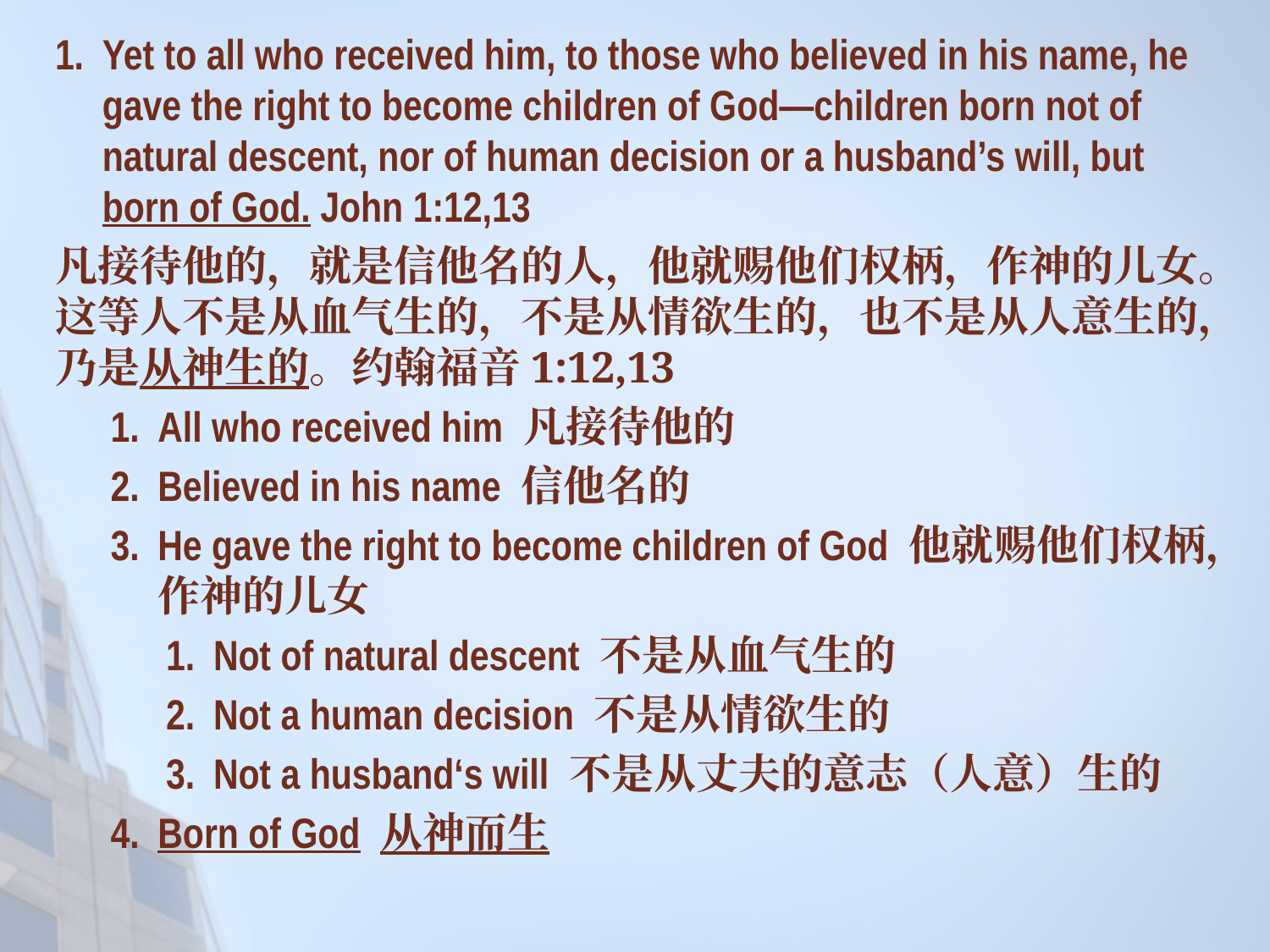

Yet to all who received him, to those who believed in his name, he gave the right to become children of God—children born not of natural descent, nor of human decision or a husband’s will, but born of God. John 1:12,13
凡接待他的，就是信他名的人，他就赐他们权柄，作神的儿女。这等人不是从血气生的，不是从情欲生的，也不是从人意生的，乃是从神生的。约翰福音1:12,13
All who received him 凡接待他的
Believed in his name 信他名的
He gave the right to become children of God 他就赐他们权柄，作神的儿女
Not of natural descent 不是从血气生的
Not a human decision 不是从情欲生的
Not a husband‘s will 不是从丈夫的意志（人意）生的
Born of God 从神而生